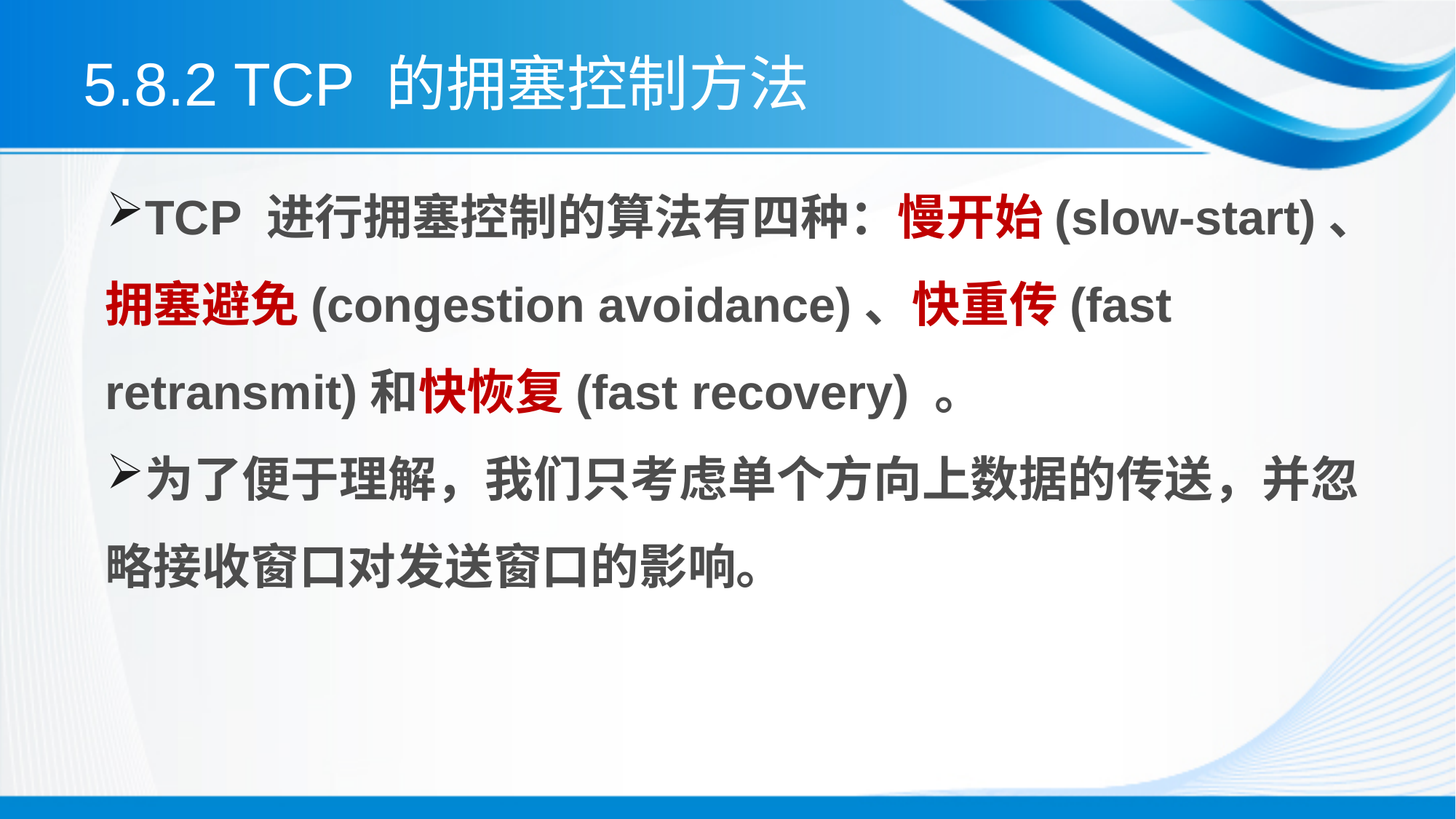

# 5.8.2 TCP 的拥塞控制方法
TCP 进行拥塞控制的算法有四种：慢开始(slow-start)、拥塞避免(congestion avoidance)、快重传(fast retransmit)和快恢复(fast recovery) 。
为了便于理解，我们只考虑单个方向上数据的传送，并忽略接收窗口对发送窗口的影响。